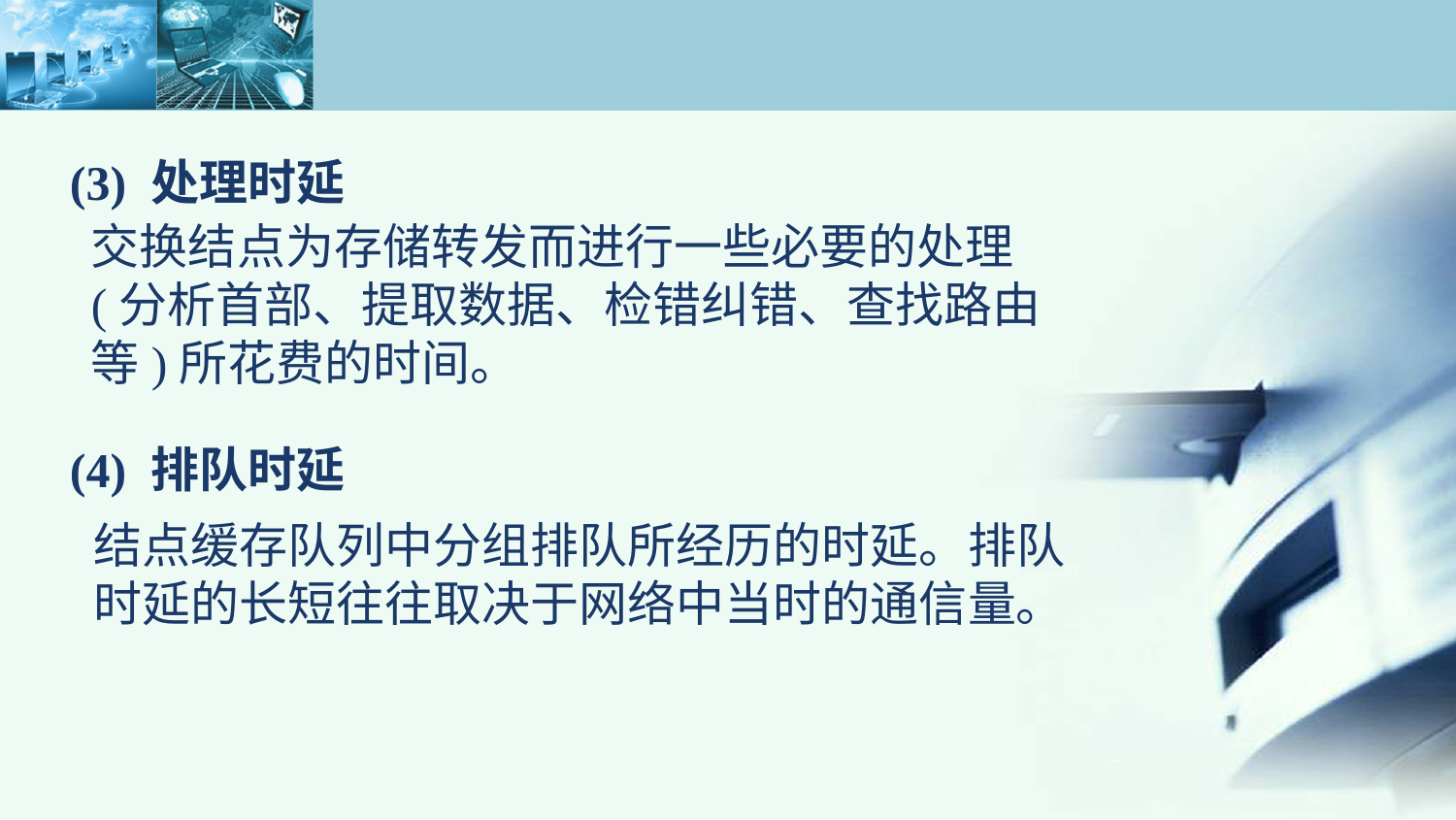

(3) 处理时延
交换结点为存储转发而进行一些必要的处理(分析首部、提取数据、检错纠错、查找路由等)所花费的时间。
(4) 排队时延
结点缓存队列中分组排队所经历的时延。排队时延的长短往往取决于网络中当时的通信量。